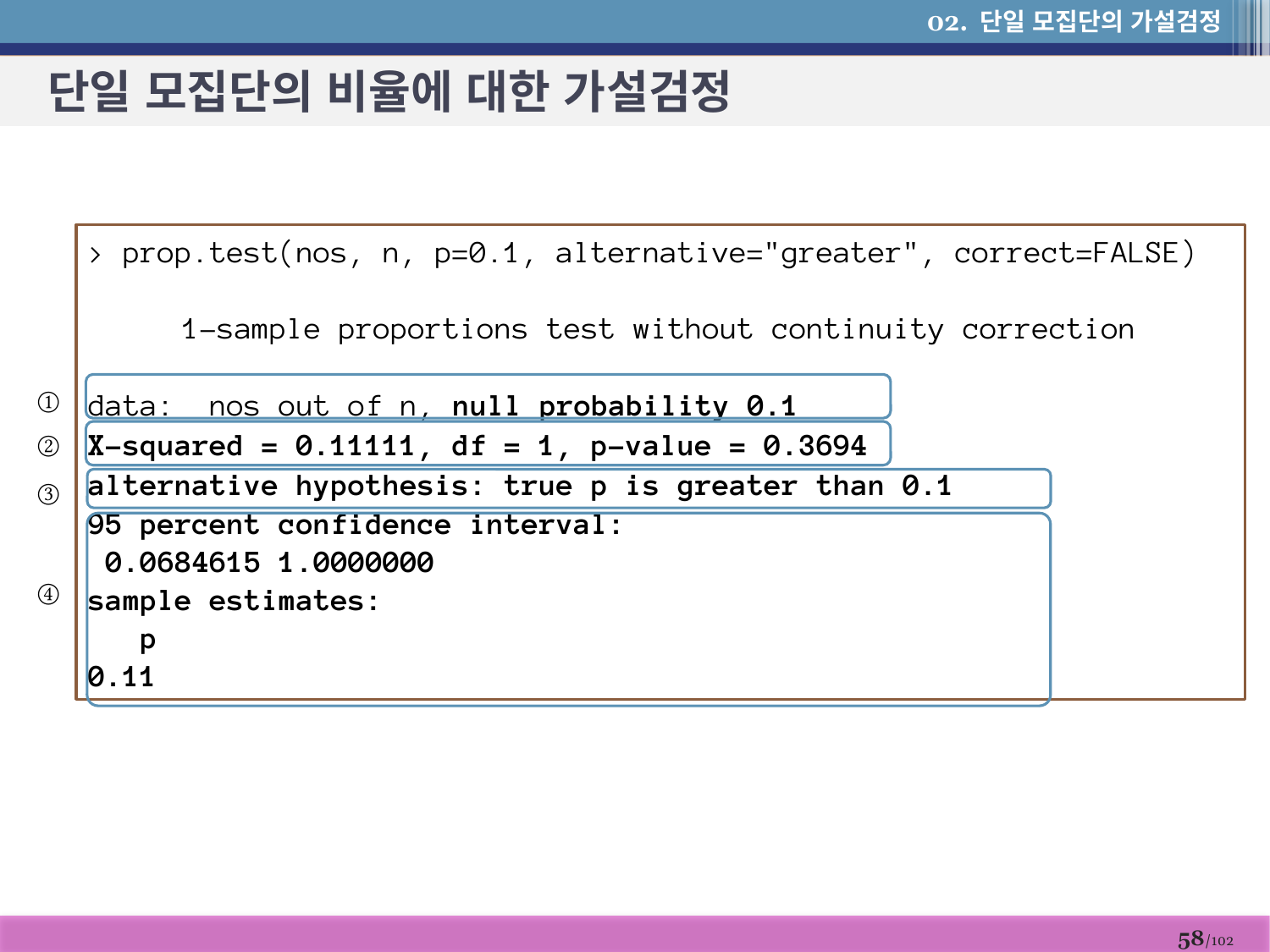

02. 단일 모집단의 가설검정
# 단일 모집단의 비율에 대한 가설검정
> prop.test(nos, n, p=0.1, alternative="greater", correct=FALSE)

1-sample proportions test without continuity correction

data:  nos out of n, null probability 0.1
X-squared = 0.11111, df = 1, p-value = 0.3694
alternative hypothesis: true p is greater than 0.1
95 percent confidence interval:
 0.0684615 1.0000000
sample estimates:
   p
0.11

①
②

③

④